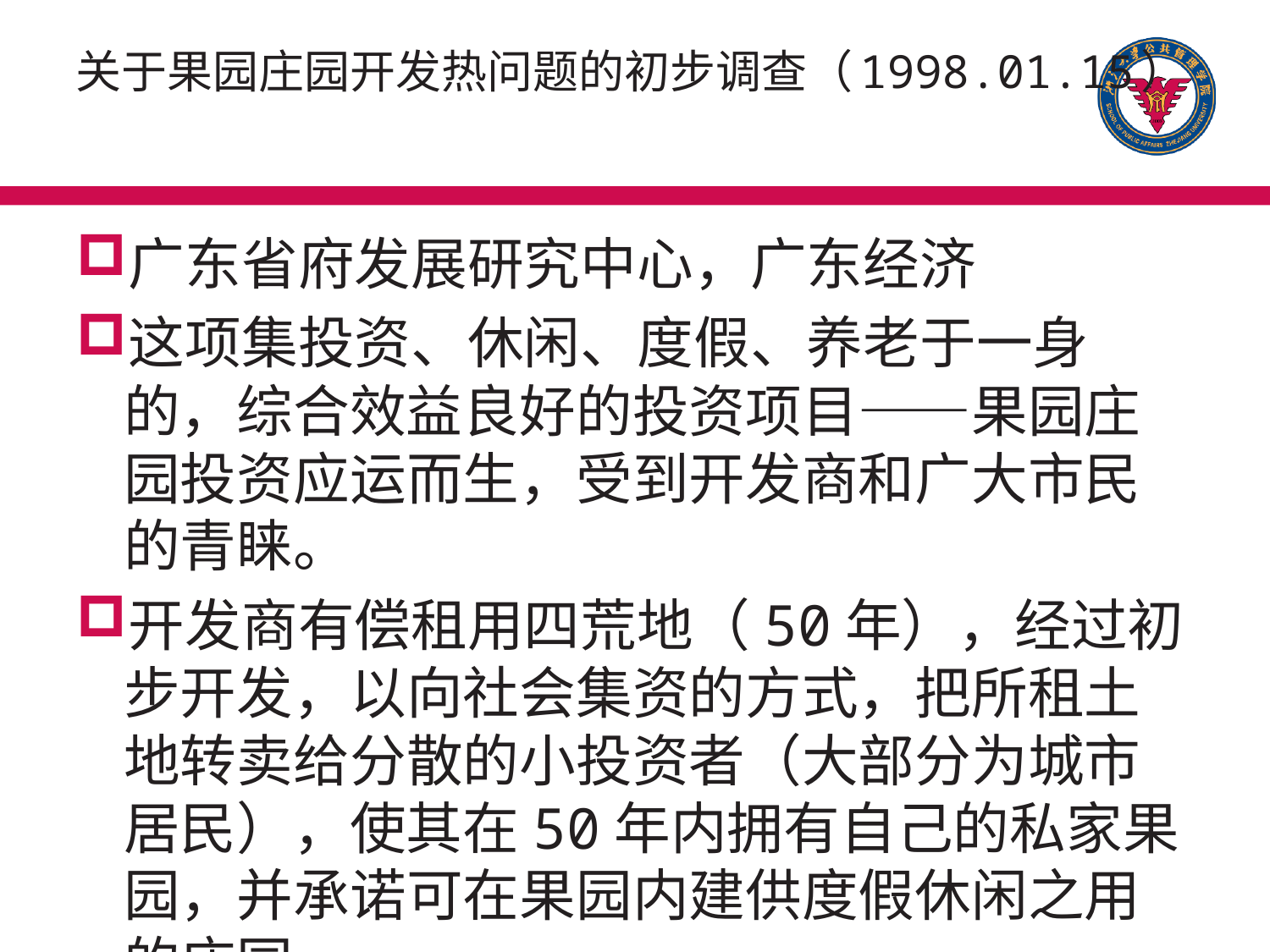

# 关于果园庄园开发热问题的初步调查（1998.01.15）
广东省府发展研究中心，广东经济
这项集投资、休闲、度假、养老于一身的，综合效益良好的投资项目——果园庄园投资应运而生，受到开发商和广大市民的青睐。
开发商有偿租用四荒地（50年），经过初步开发，以向社会集资的方式，把所租土地转卖给分散的小投资者（大部分为城市居民），使其在50年内拥有自己的私家果园，并承诺可在果园内建供度假休闲之用的庄园。
全省目前公开销售、转让的果园庄园近50家，面积约50多万亩。……价格几千元到1万余元不等……涉及5/6亿的资金集聚